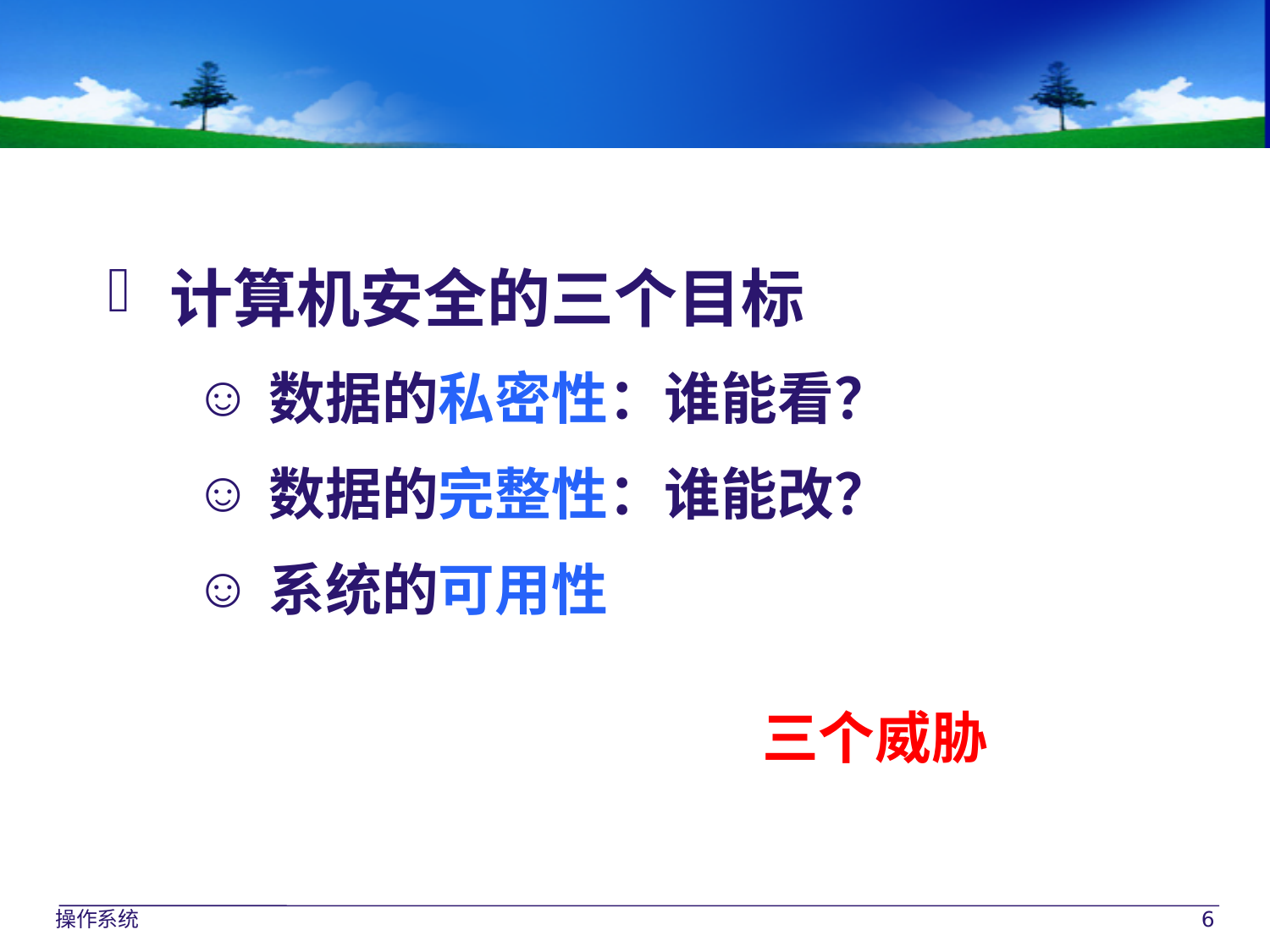

计算机安全的三个目标
数据的私密性：谁能看？
数据的完整性：谁能改？
系统的可用性
三个威胁
操作系统
6